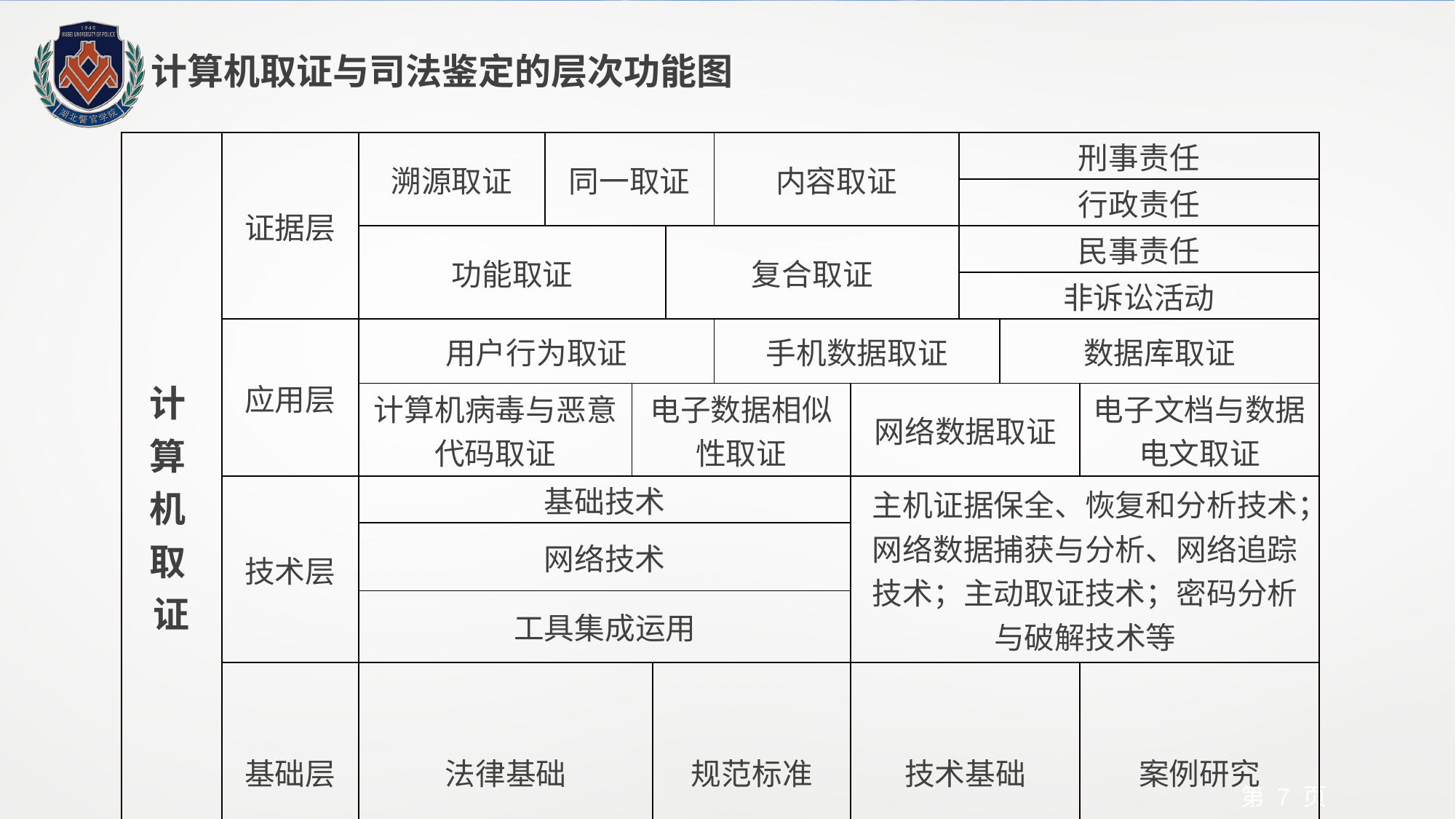

计算机取证与司法鉴定的层次功能图
| 计 算 机 取 证 | 证据层 | 溯源取证 | 同一取证 |  |  |  | 内容取证 |  | 刑事责任 |  |  |
| --- | --- | --- | --- | --- | --- | --- | --- | --- | --- | --- | --- |
|  |  |  |  |  |  |  |  |  | 行政责任 |  |  |
|  |  | 功能取证 |  |  |  | 复合取证 |  |  | 民事责任 |  |  |
|  |  |  |  |  |  |  |  |  | 非诉讼活动 |  |  |
|  | 应用层 | 用户行为取证 |  |  |  |  | 手机数据取证 |  |  | 数据库取证 |  |
|  |  | 计算机病毒与恶意代码取证 |  | 电子数据相似性取证 |  |  |  | 网络数据取证 |  |  | 电子文档与数据电文取证 |
|  | 技术层 | 基础技术 |  |  |  |  |  | 主机证据保全、恢复和分析技术；网络数据捕获与分析、网络追踪技术；主动取证技术；密码分析与破解技术等 |  |  |  |
|  |  | 网络技术 |  |  |  |  |  |  |  |  |  |
|  |  | 工具集成运用 |  |  |  |  |  |  |  |  |  |
|  | 基础层 | 法律基础 |  |  | 规范标准 |  |  | 技术基础 |  |  | 案例研究 |